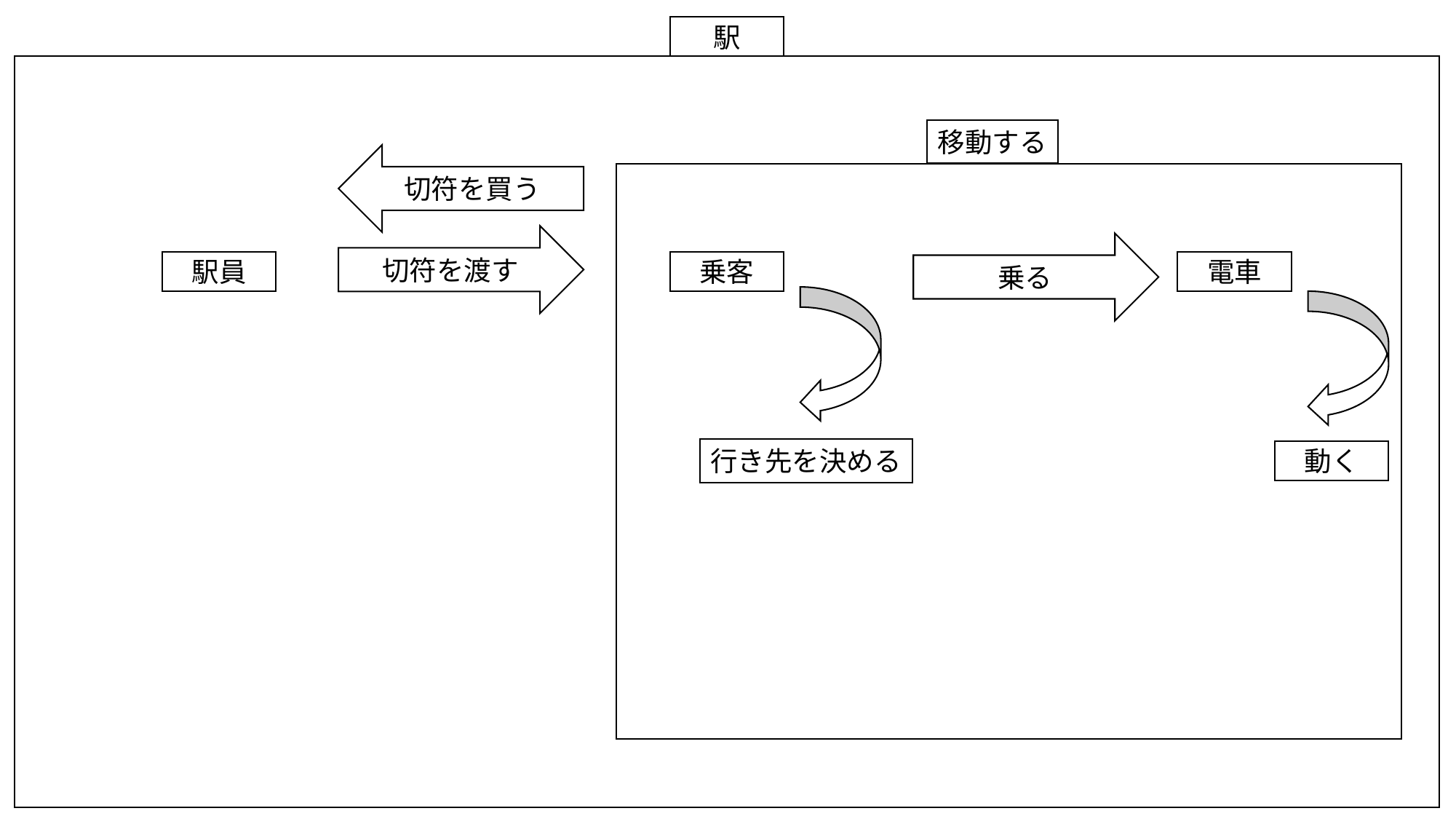

駅

移動する
切符を買う

切符を渡す
乗る
駅員
乗客
電車

行き先を決める
動く